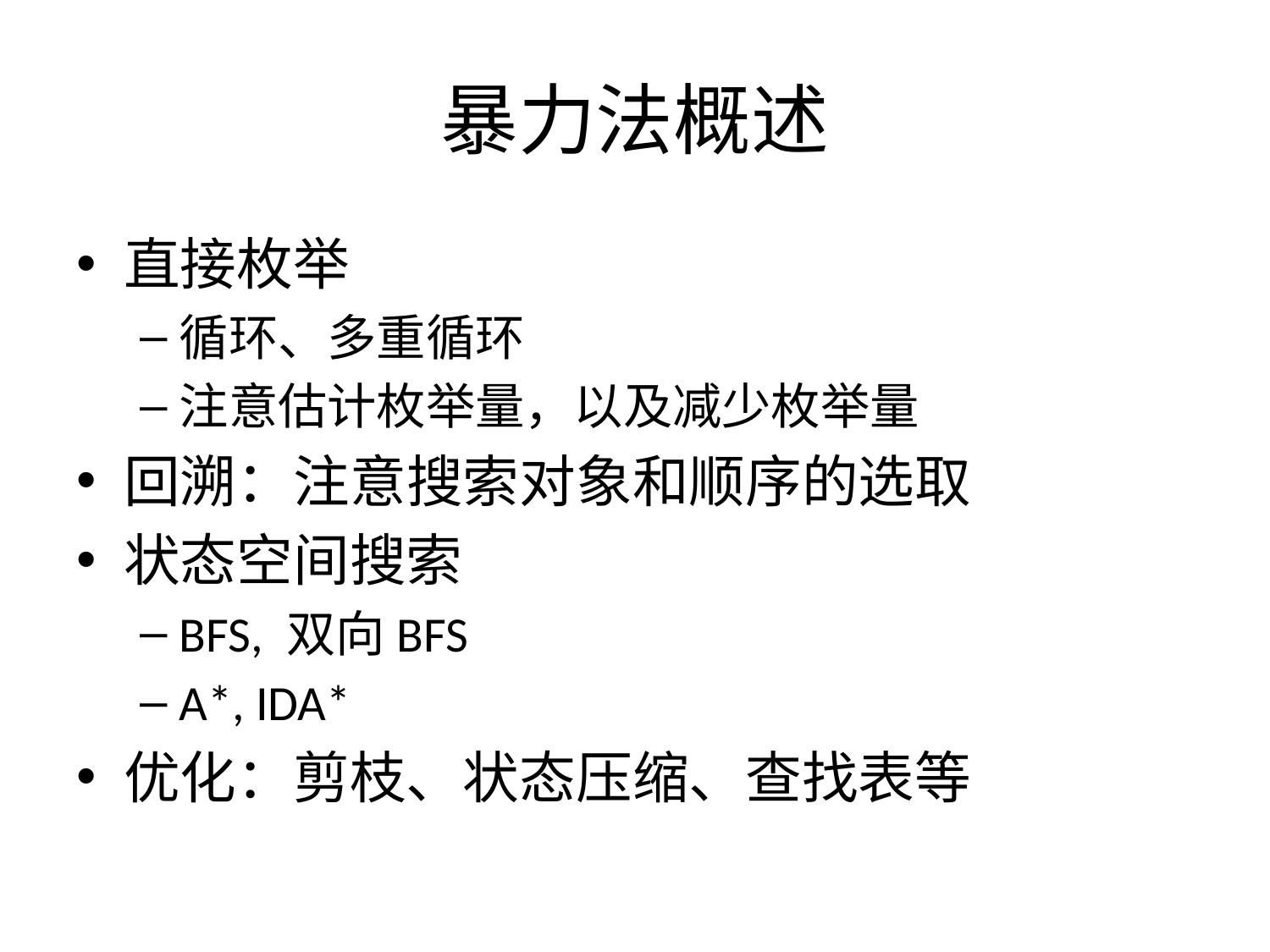

# 暴力法概述
直接枚举
循环、多重循环
注意估计枚举量，以及减少枚举量
回溯：注意搜索对象和顺序的选取
状态空间搜索
BFS, 双向BFS
A*, IDA*
优化：剪枝、状态压缩、查找表等